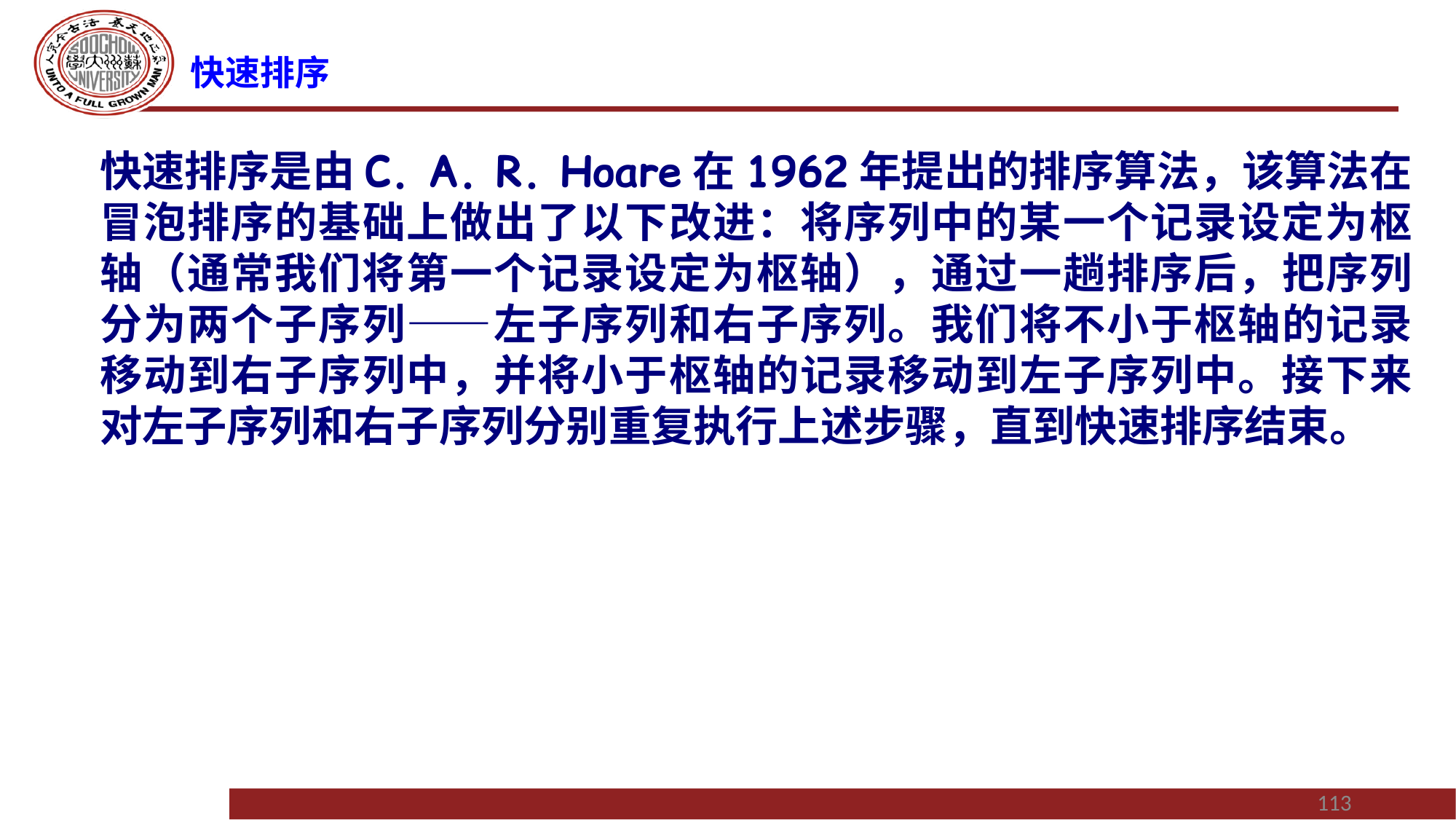

# 快速排序
快速排序是由C. A. R. Hoare在1962年提出的排序算法，该算法在冒泡排序的基础上做出了以下改进：将序列中的某一个记录设定为枢轴（通常我们将第一个记录设定为枢轴），通过一趟排序后，把序列分为两个子序列——左子序列和右子序列。我们将不小于枢轴的记录移动到右子序列中，并将小于枢轴的记录移动到左子序列中。接下来对左子序列和右子序列分别重复执行上述步骤，直到快速排序结束。
113